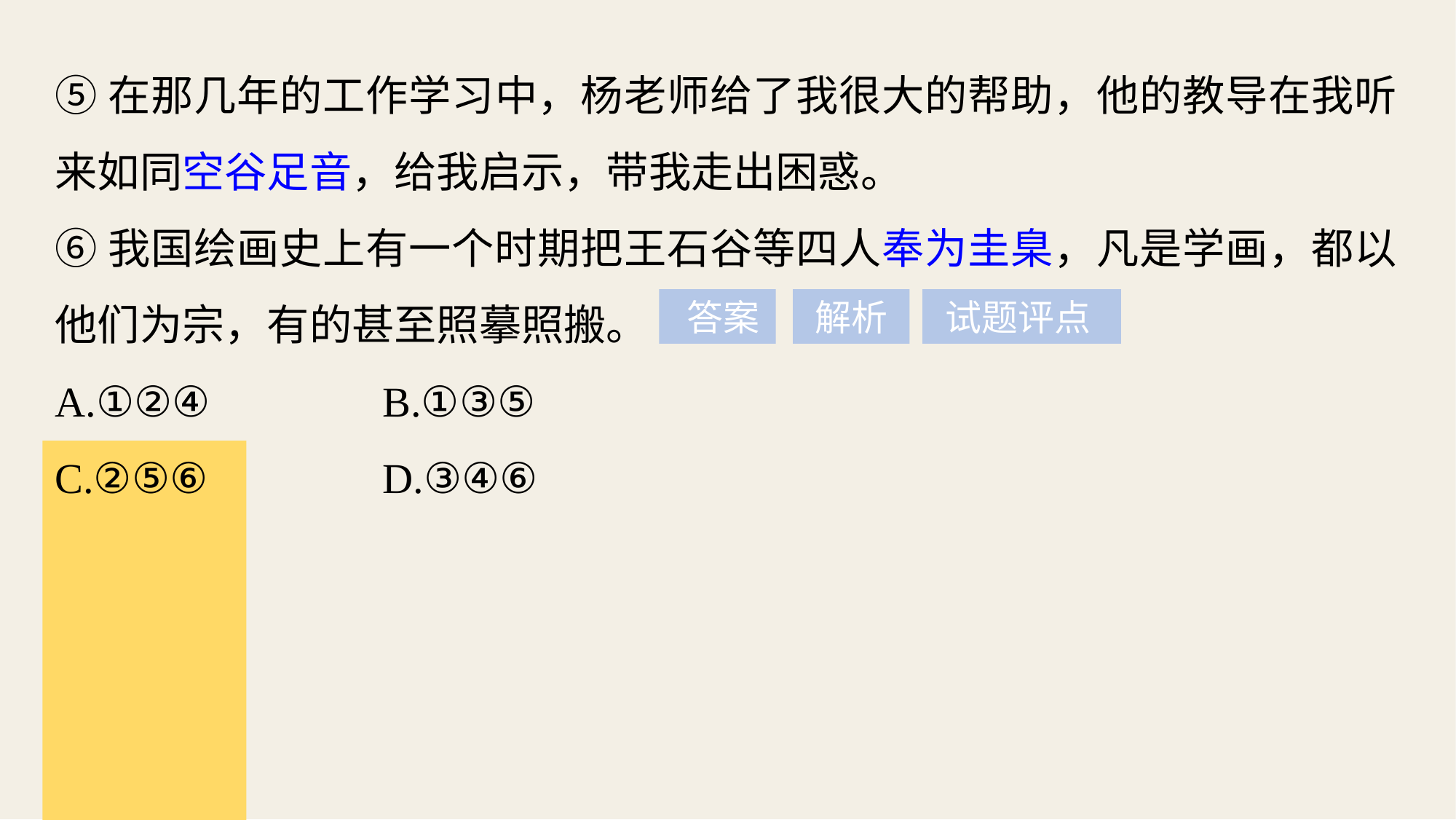

⑤在那几年的工作学习中，杨老师给了我很大的帮助，他的教导在我听来如同空谷足音，给我启示，带我走出困惑。
⑥我国绘画史上有一个时期把王石谷等四人奉为圭臬，凡是学画，都以他们为宗，有的甚至照摹照搬。
A.①②④  	 	B.①③⑤
C.②⑤⑥  		D.③④⑥
 答案
解析
试题评点